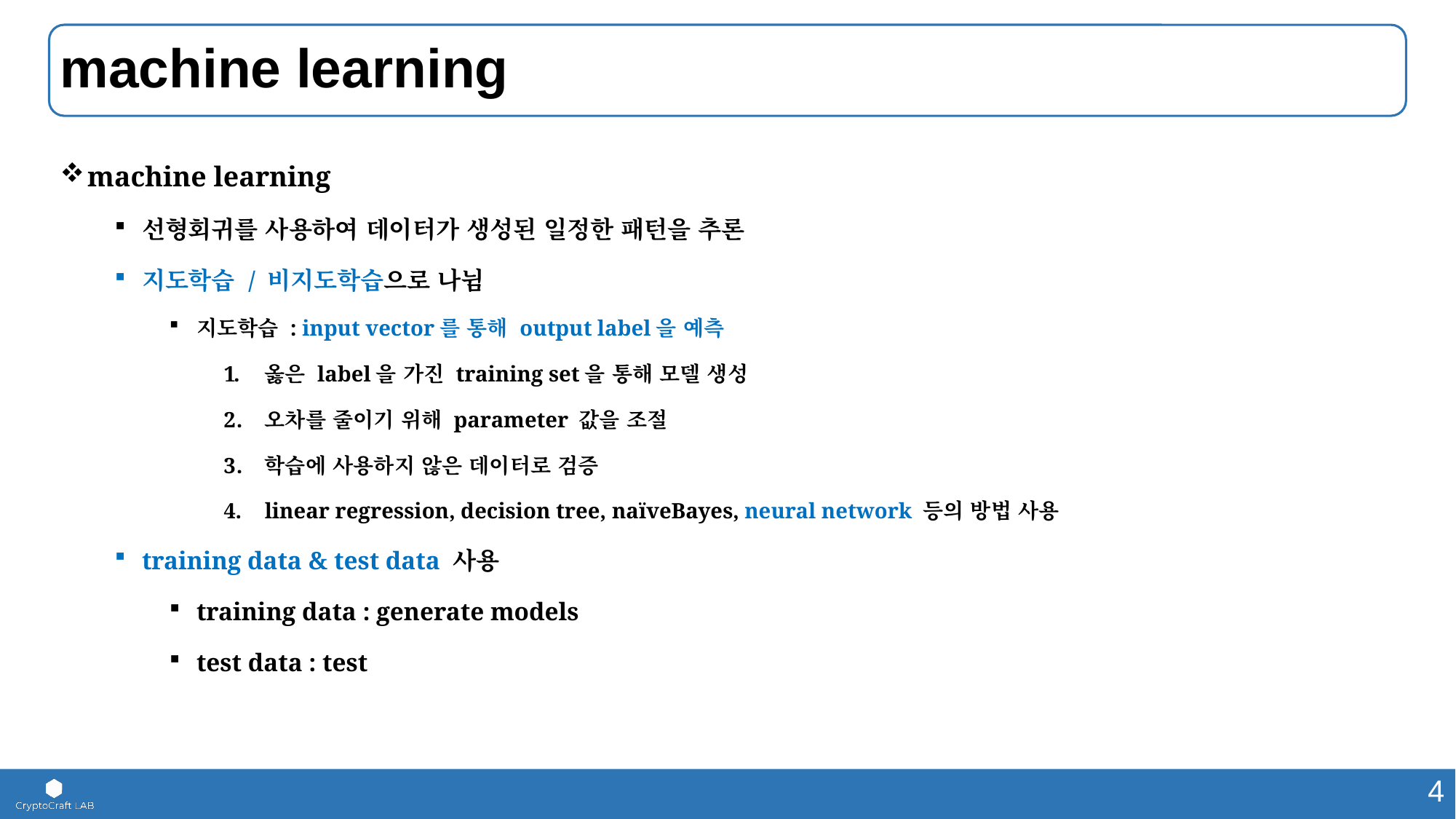

# machine learning
machine learning
선형회귀를 사용하여 데이터가 생성된 일정한 패턴을 추론
지도학습 / 비지도학습으로 나뉨
지도학습 : input vector를 통해 output label을 예측
옳은 label을 가진 training set을 통해 모델 생성
오차를 줄이기 위해 parameter 값을 조절
학습에 사용하지 않은 데이터로 검증
linear regression, decision tree, naïveBayes, neural network 등의 방법 사용
training data & test data 사용
training data : generate models
test data : test